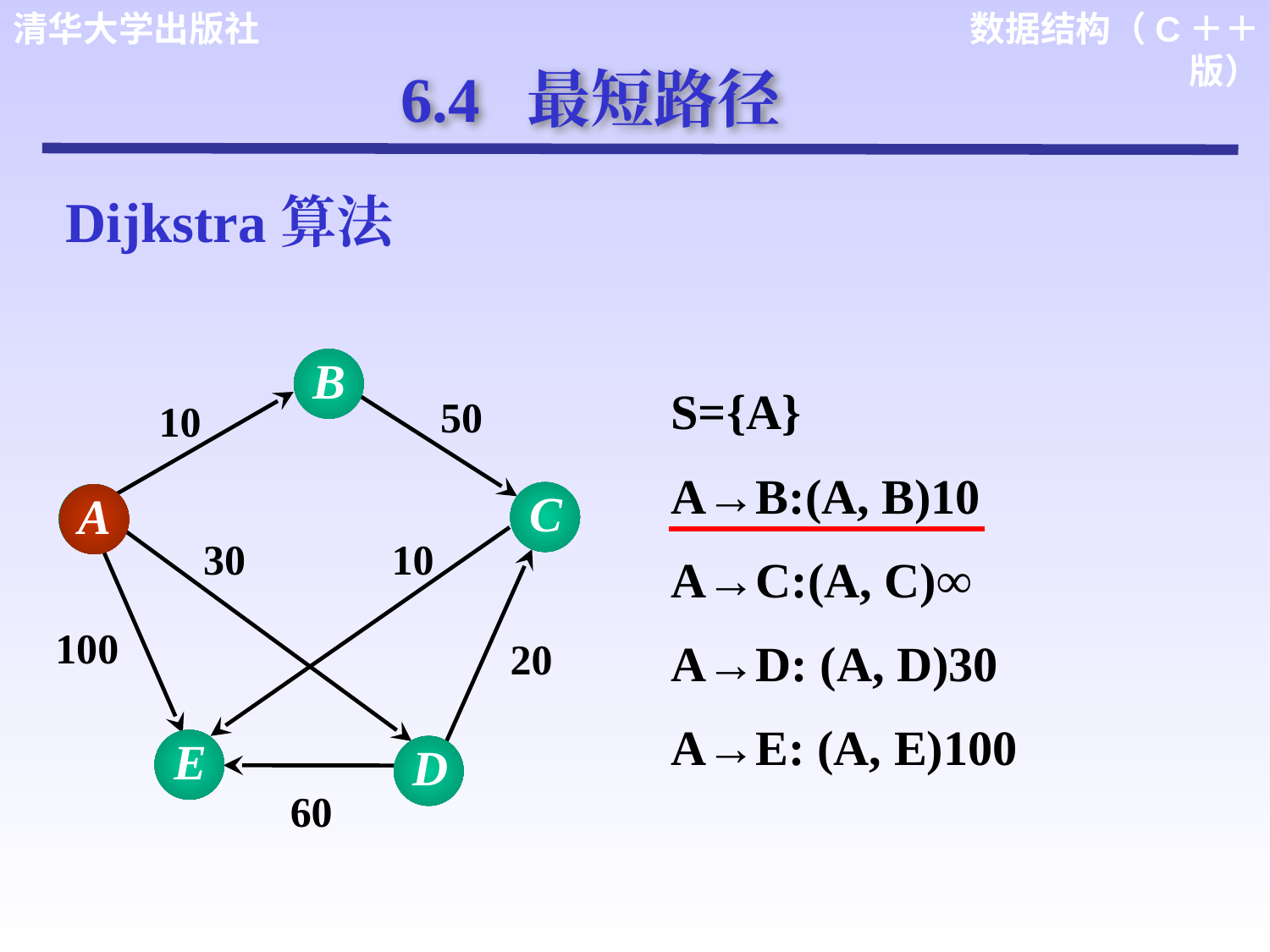

6.4  最短路径
Dijkstra算法
B

S={A}
A→B:(A, B)10
A→C:(A, C)∞
A→D: (A, D)30
A→E: (A, E)100
50
10

C

A

A

30
10

100
20
E

D

60